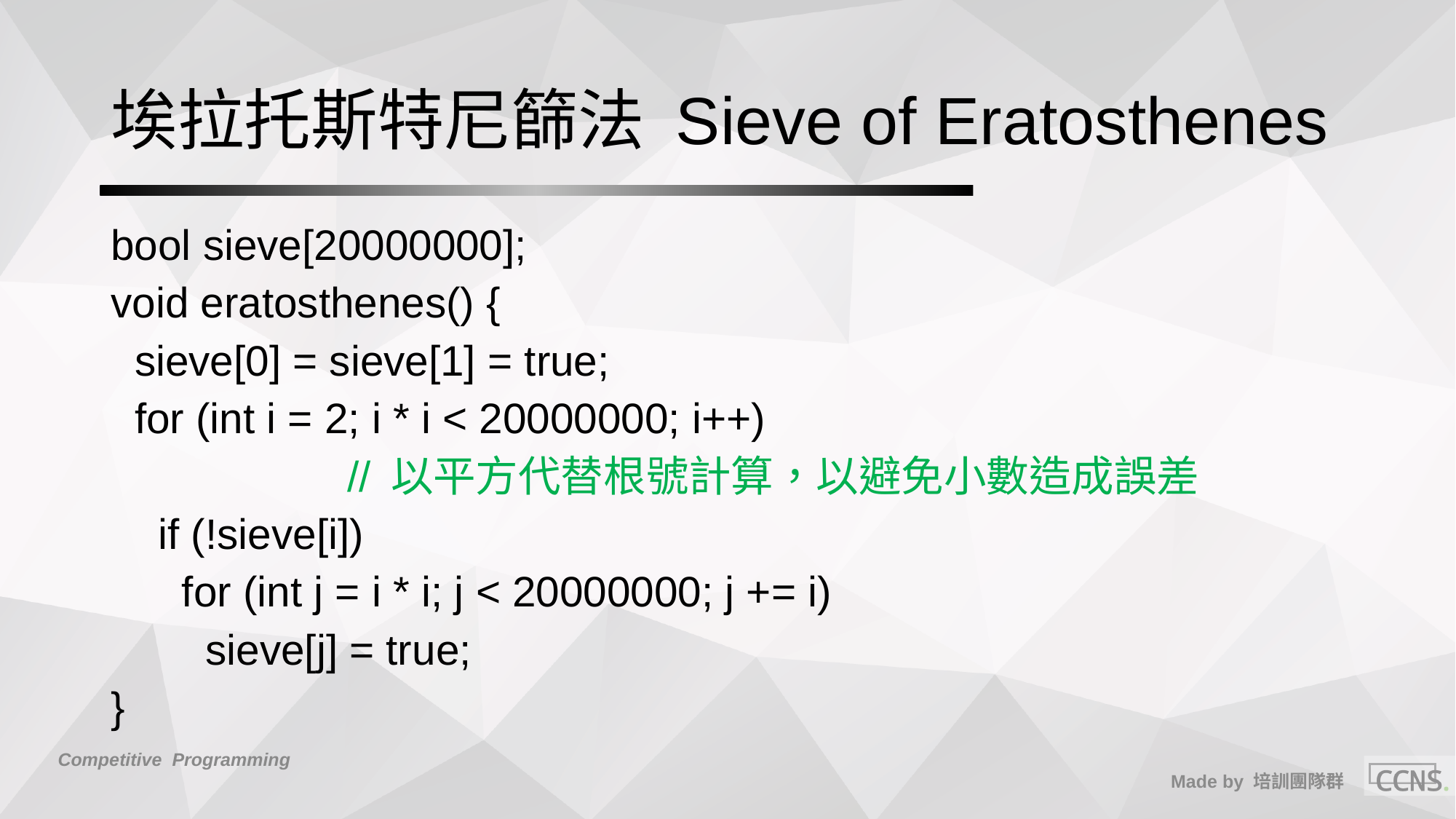

# 埃拉托斯特尼篩法 Sieve of Eratosthenes
bool sieve[20000000];
void eratosthenes() {
  sieve[0] = sieve[1] = true;
  for (int i = 2; i * i < 20000000; i++)
                    // 以平方代替根號計算，以避免小數造成誤差
    if (!sieve[i])
      for (int j = i * i; j < 20000000; j += i)
        sieve[j] = true;
}